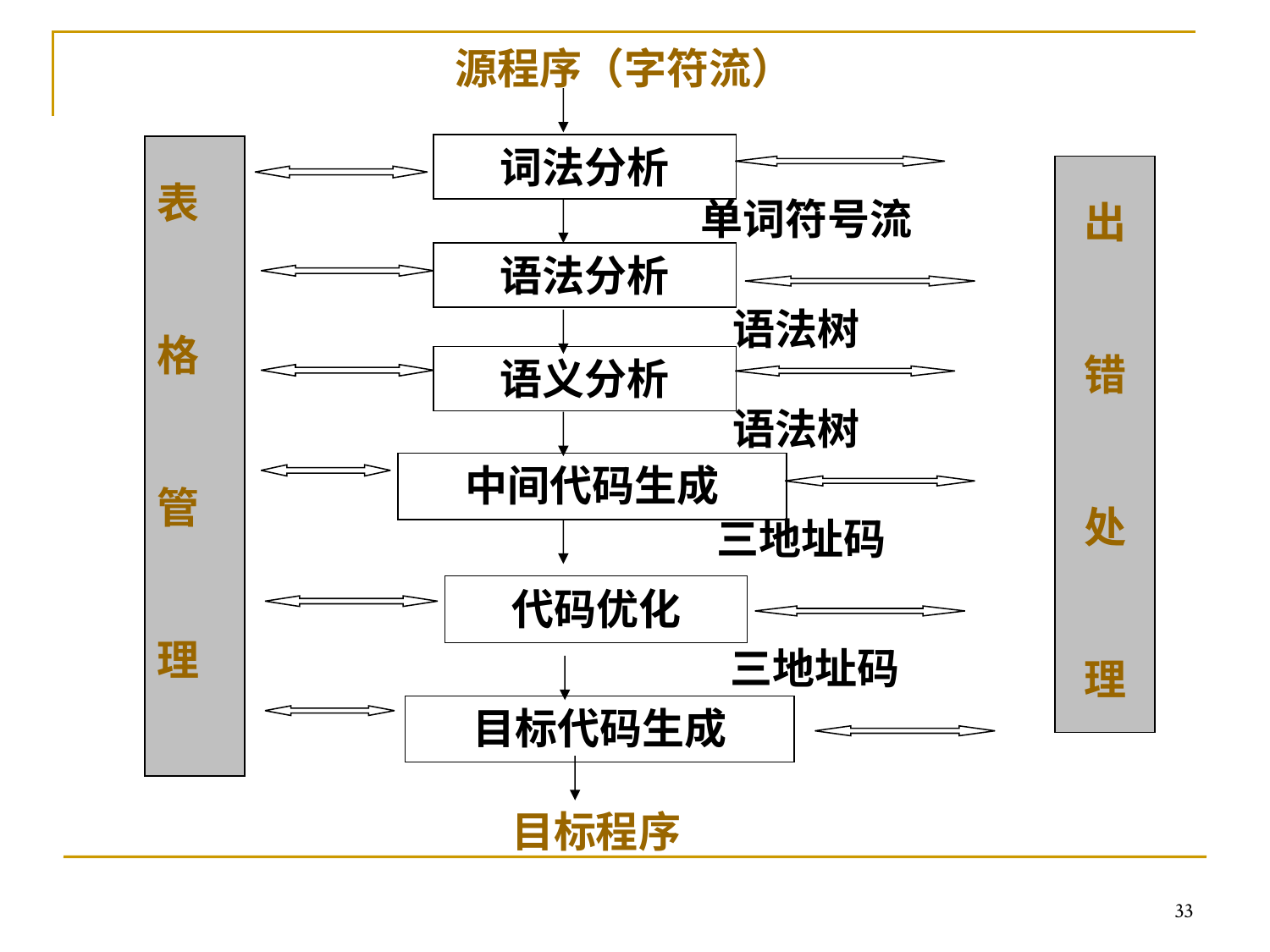

源程序（字符流）

词法分析

表

格

管

理

出

错

处

理

单词符号流

语法分析

语法树

语义分析

语法树

中间代码生成

三地址码

代码优化

三地址码

目标代码生成

目标程序
33